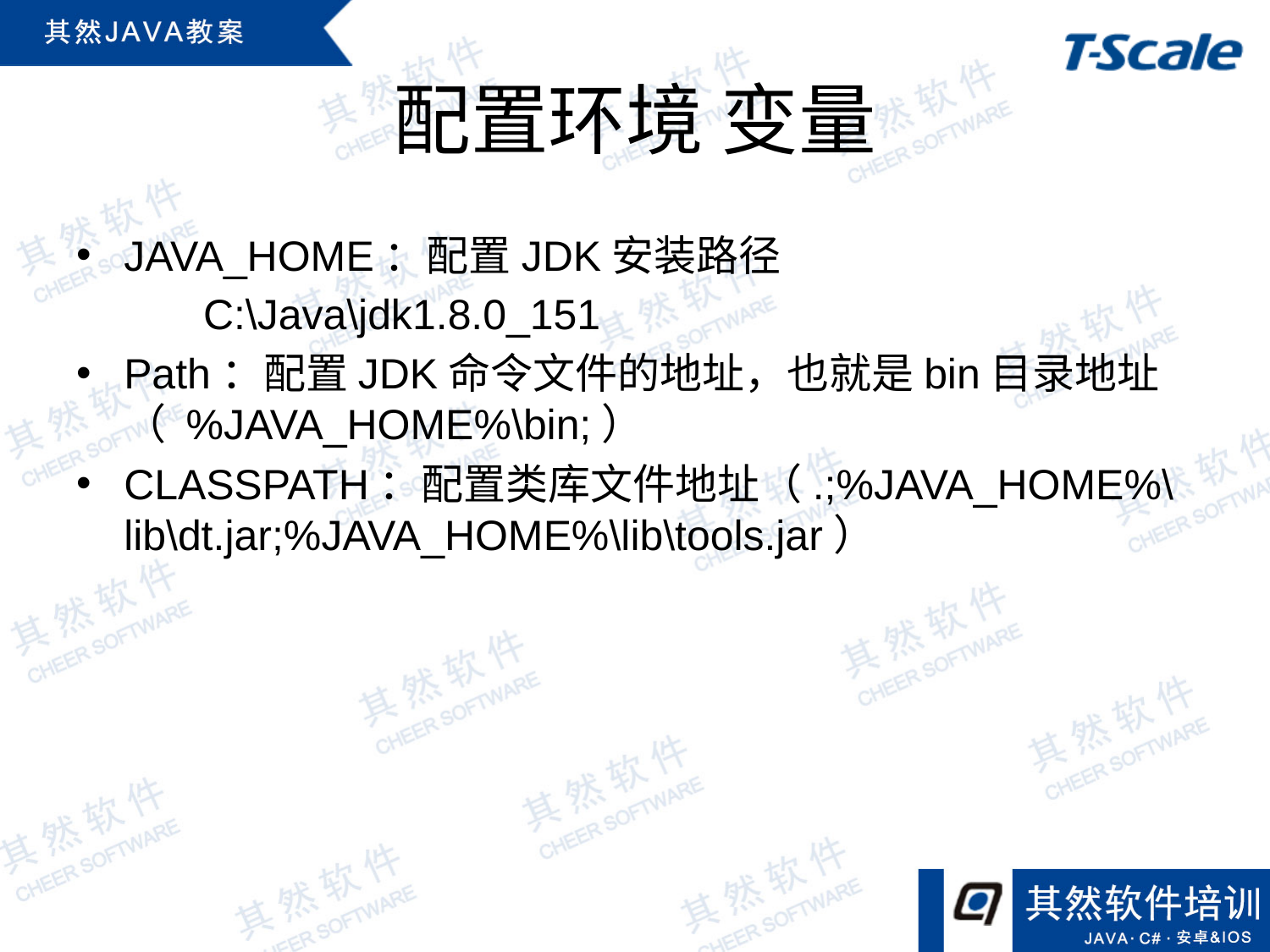

# 配置环境 变量
JAVA_HOME：配置JDK安装路径
	C:\Java\jdk1.8.0_151
Path：配置JDK命令文件的地址，也就是bin目录地址（ %JAVA_HOME%\bin;）
CLASSPATH：配置类库文件地址（.;%JAVA_HOME%\lib\dt.jar;%JAVA_HOME%\lib\tools.jar）